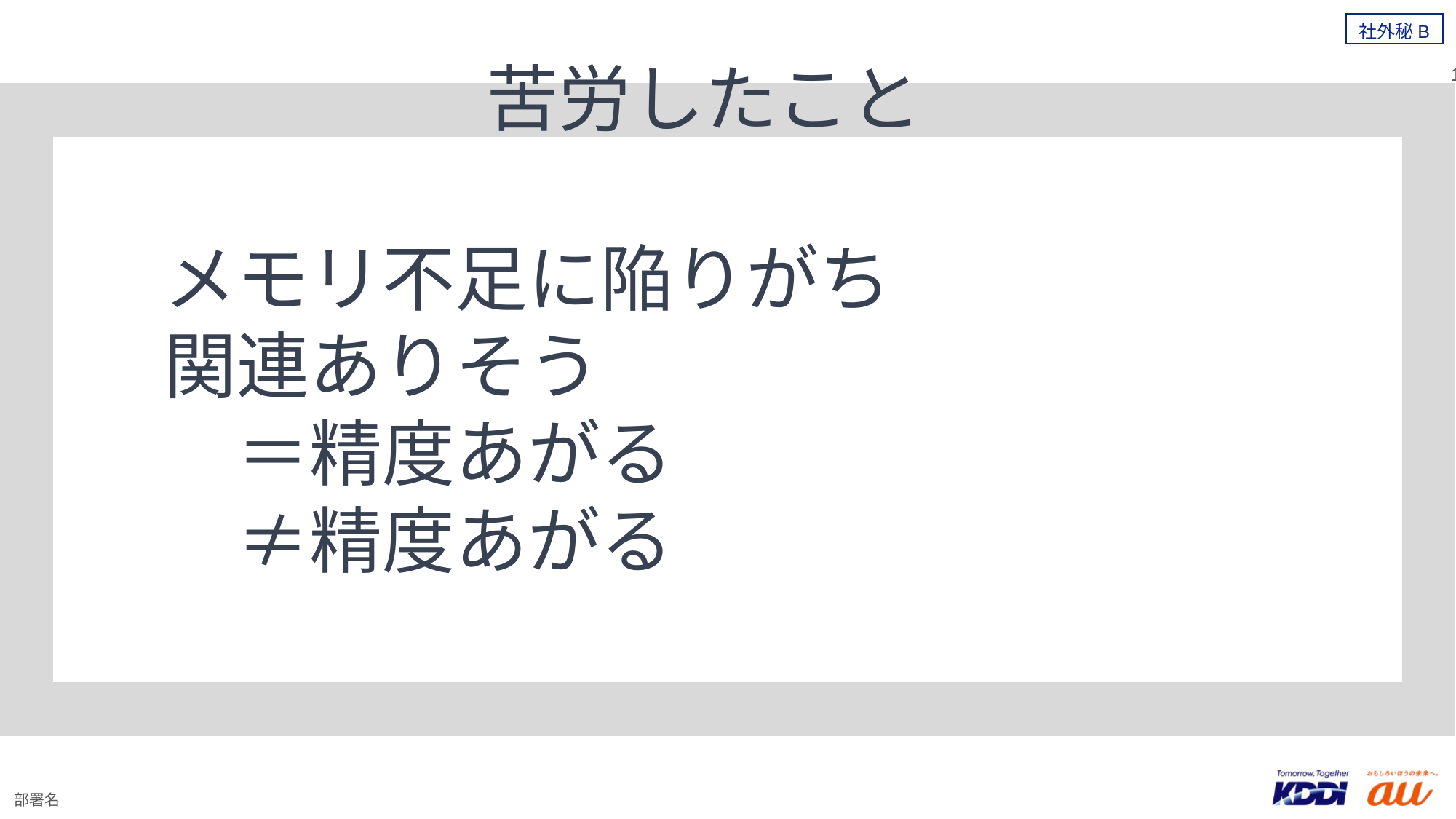

苦労したこと

　メモリ不足に陥りがち
　関連ありそう
　　＝精度あがる
　　≠精度あがる